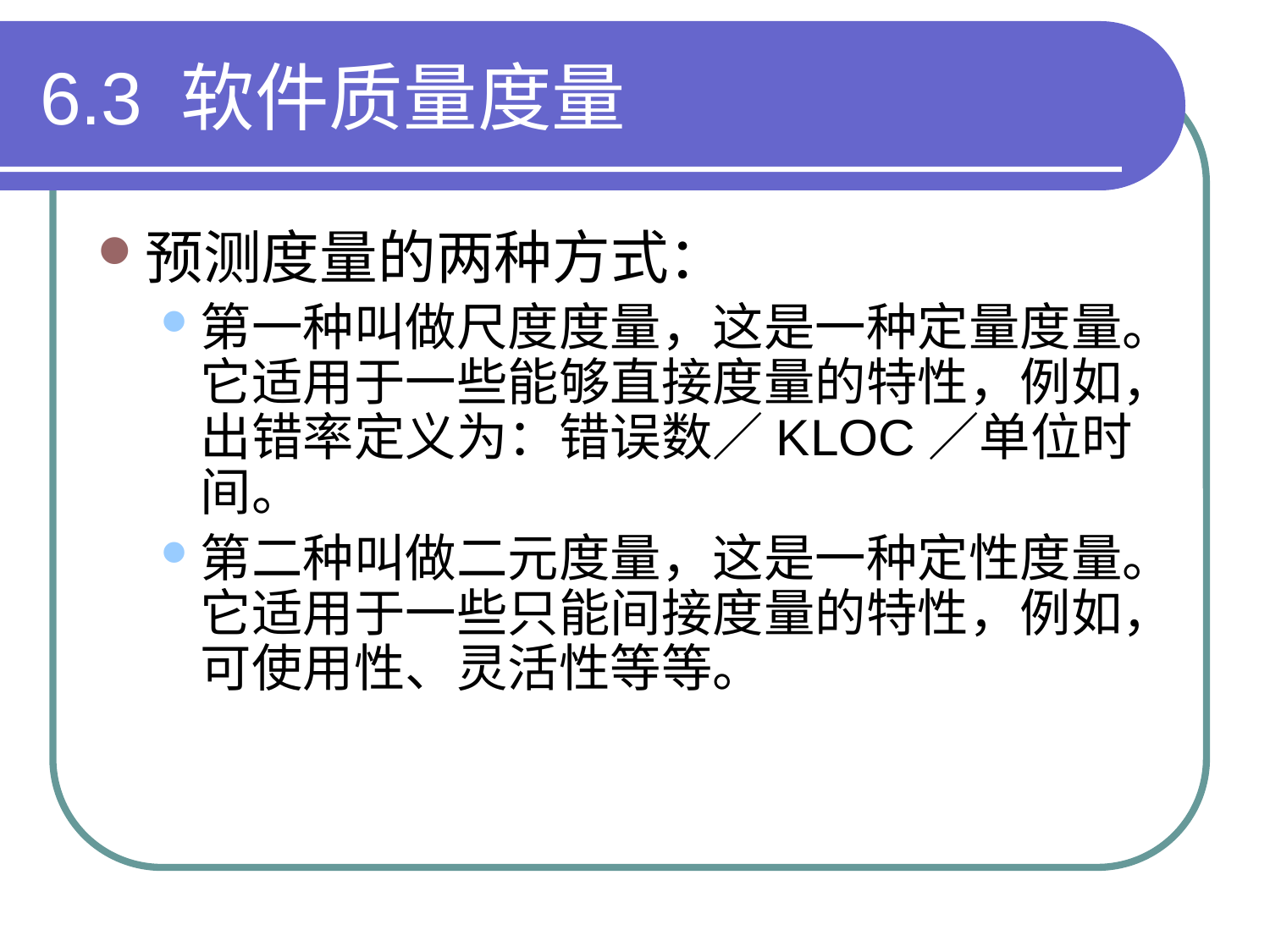

# 6.3 软件质量度量
预测度量的两种方式：
第一种叫做尺度度量，这是一种定量度量。它适用于一些能够直接度量的特性，例如，出错率定义为：错误数／KLOC／单位时间。
第二种叫做二元度量，这是一种定性度量。它适用于一些只能间接度量的特性，例如，可使用性、灵活性等等。

35